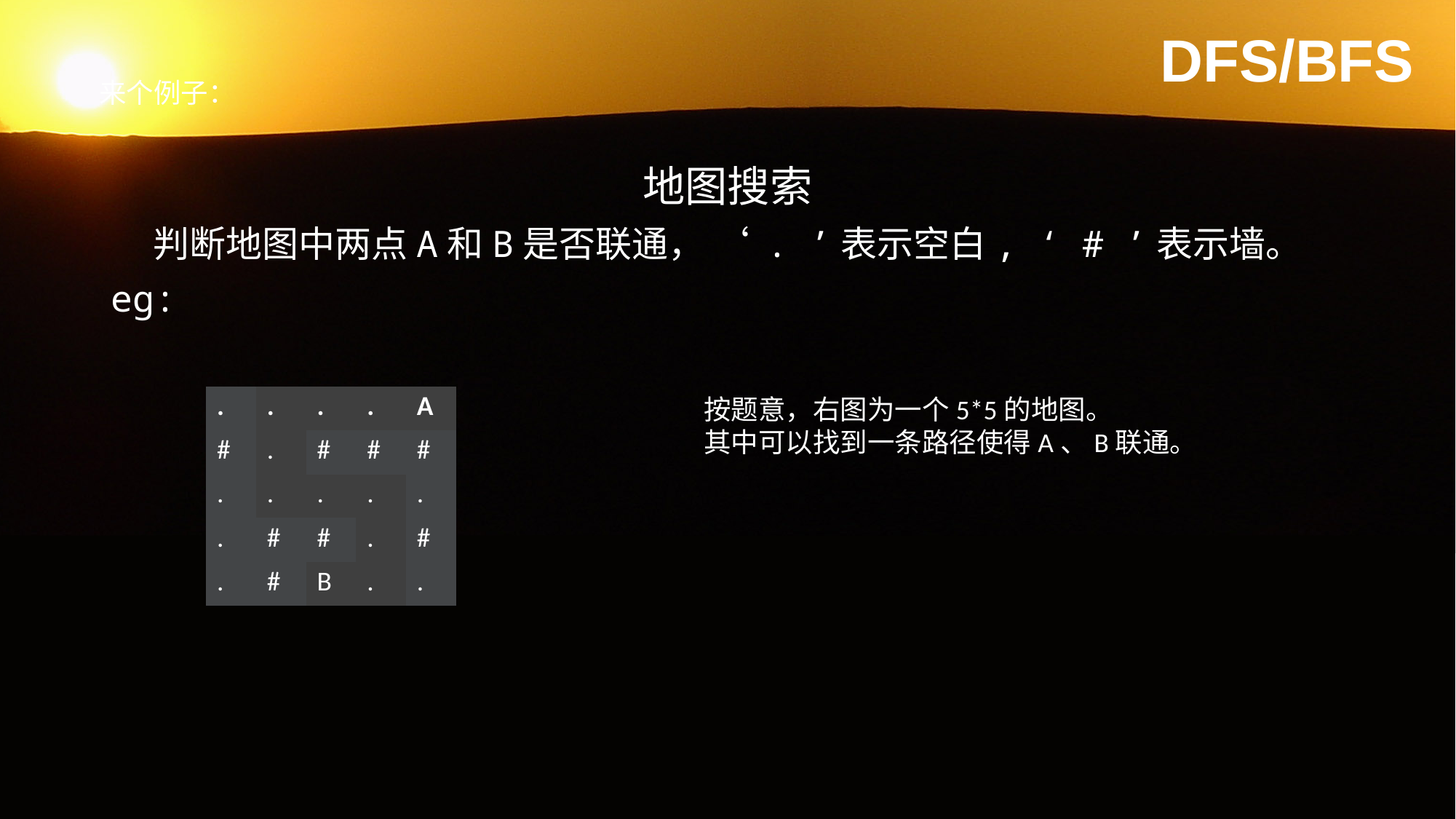

DFS/BFS
来个例子：
地图搜索
判断地图中两点A和B是否联通， ‘ . ’表示空白, ‘ # ’表示墙。
eg:
| . | . | . | . | A |
| --- | --- | --- | --- | --- |
| # | . | # | # | # |
| . | . | . | . | . |
| . | # | # | . | # |
| . | # | B | . | . |
按题意，右图为一个5*5的地图。
其中可以找到一条路径使得A、B联通。